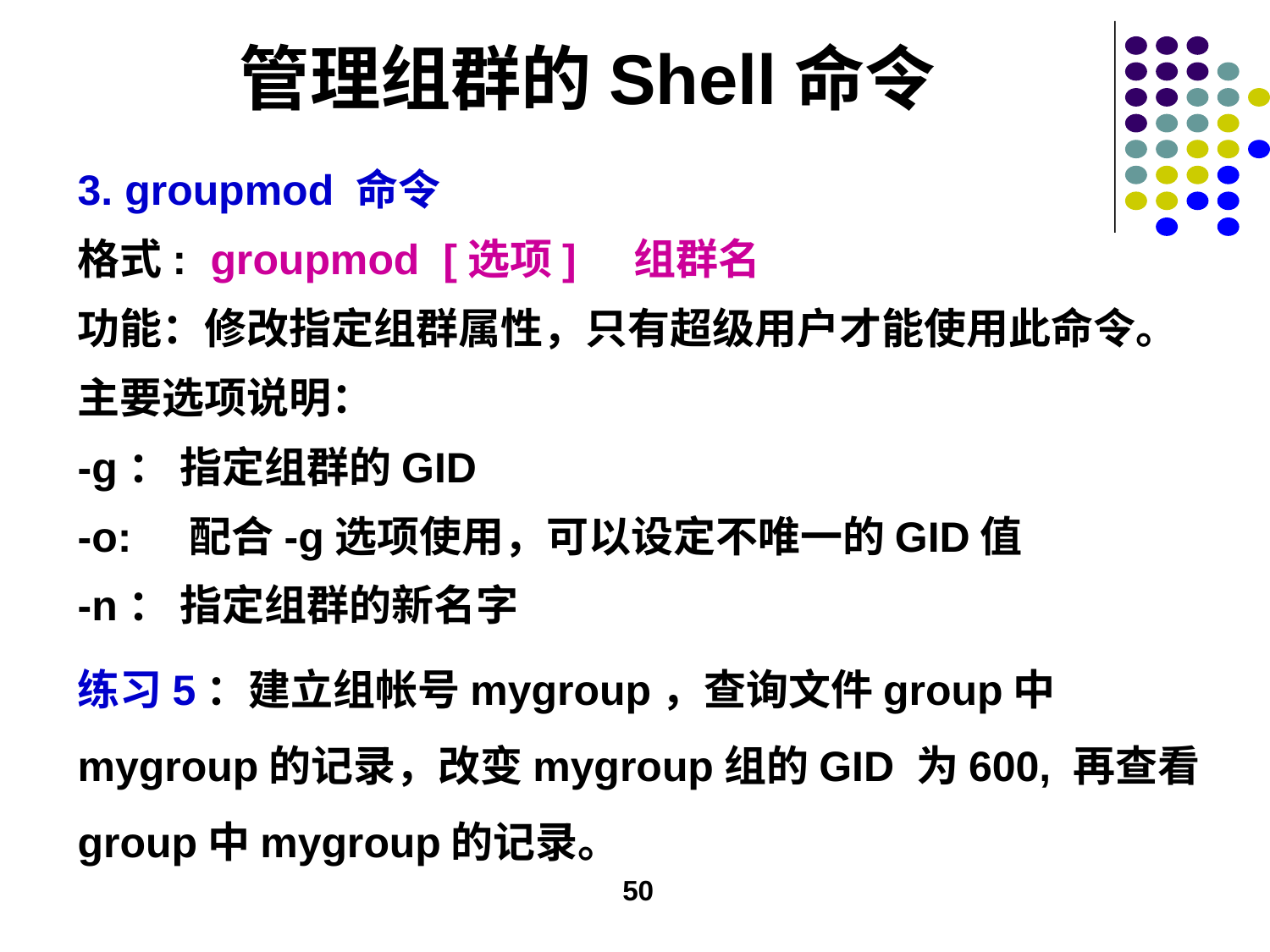

# 管理组群的Shell命令
3. groupmod 命令
格式:  groupmod  [选项]    组群名
功能：修改指定组群属性，只有超级用户才能使用此命令。
主要选项说明：
-g： 指定组群的GID
-o:    配合-g选项使用，可以设定不唯一的GID值
-n： 指定组群的新名字
练习5：建立组帐号mygroup，查询文件group中mygroup的记录，改变mygroup组的GID 为600, 再查看group中mygroup的记录。
50